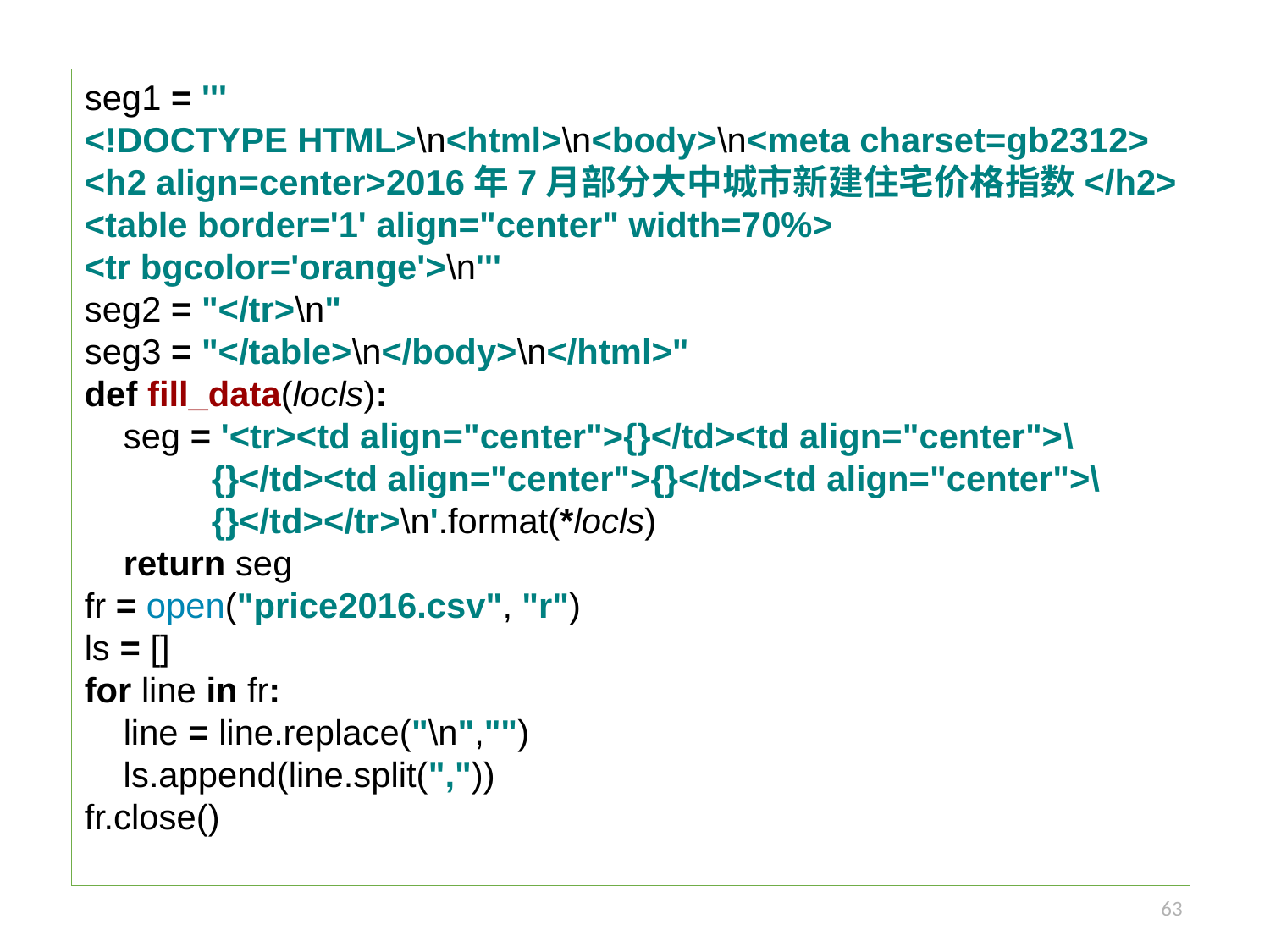

seg1 = '''
<!DOCTYPE HTML>\n<html>\n<body>\n<meta charset=gb2312>
<h2 align=center>2016年7月部分大中城市新建住宅价格指数</h2>
<table border='1' align="center" width=70%>
<tr bgcolor='orange'>\n'''
seg2 = "</tr>\n"
seg3 = "</table>\n</body>\n</html>"
def fill_data(locls):
    seg = '<tr><td align="center">{}</td><td align="center">\
	{}</td><td align="center">{}</td><td align="center">\
	{}</td></tr>\n'.format(*locls)
    return seg
fr = open("price2016.csv", "r")
ls = []
for line in fr:
    line = line.replace("\n","")
    ls.append(line.split(","))
fr.close()
63